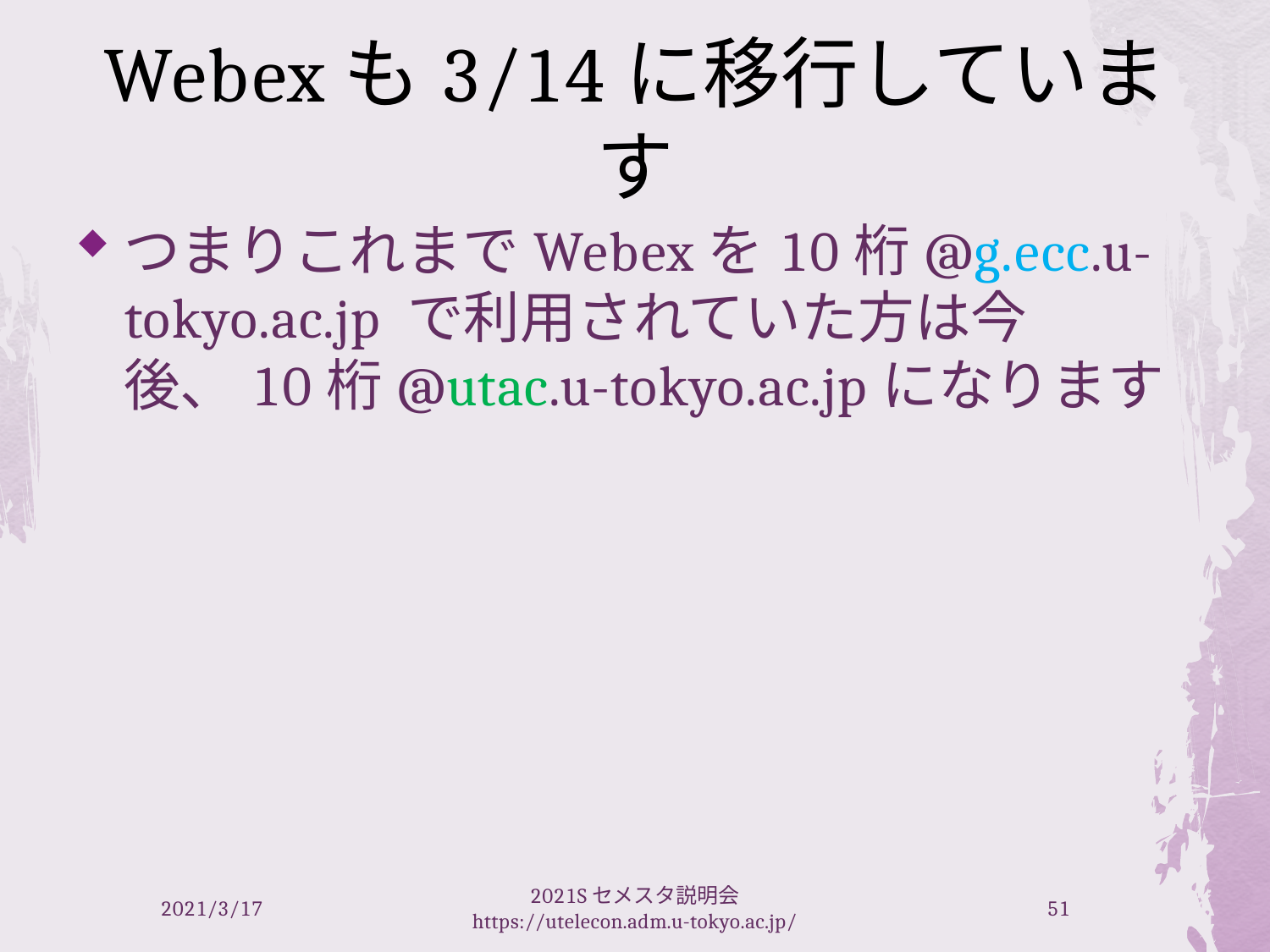

# Webexも3/14に移行しています
つまりこれまでWebexを10桁@g.ecc.u-tokyo.ac.jp で利用されていた方は今後、10桁@utac.u-tokyo.ac.jpになります
2021/3/17
2021Sセメスタ説明会 https://utelecon.adm.u-tokyo.ac.jp/
51